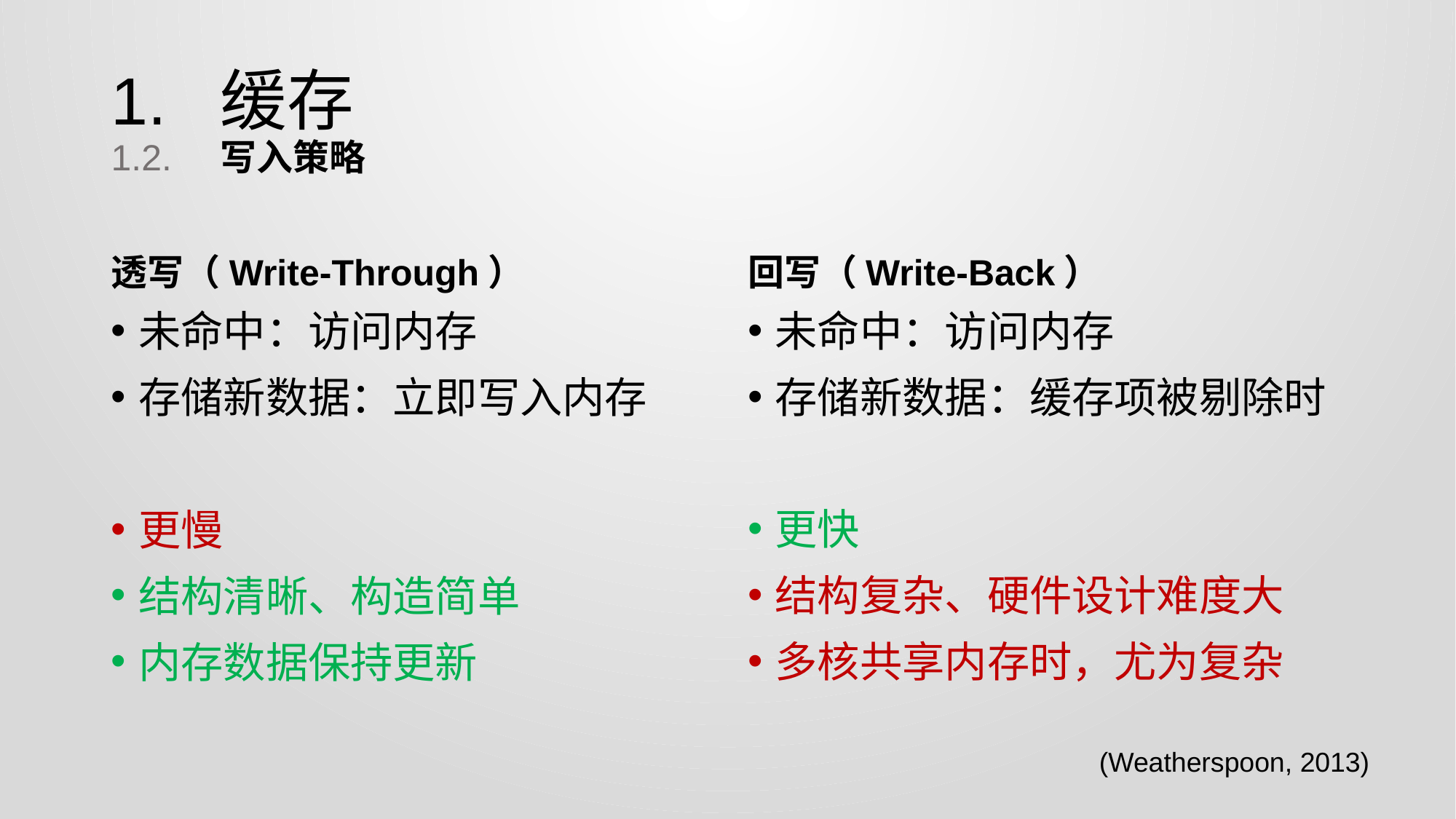

# 1.	缓存 1.2.	写入策略
透写（Write-Through）
回写（Write-Back）
未命中：访问内存
存储新数据：立即写入内存

更慢
结构清晰、构造简单
内存数据保持更新
未命中：访问内存
存储新数据：缓存项被剔除时

更快
结构复杂、硬件设计难度大
多核共享内存时，尤为复杂
 (Weatherspoon, 2013)